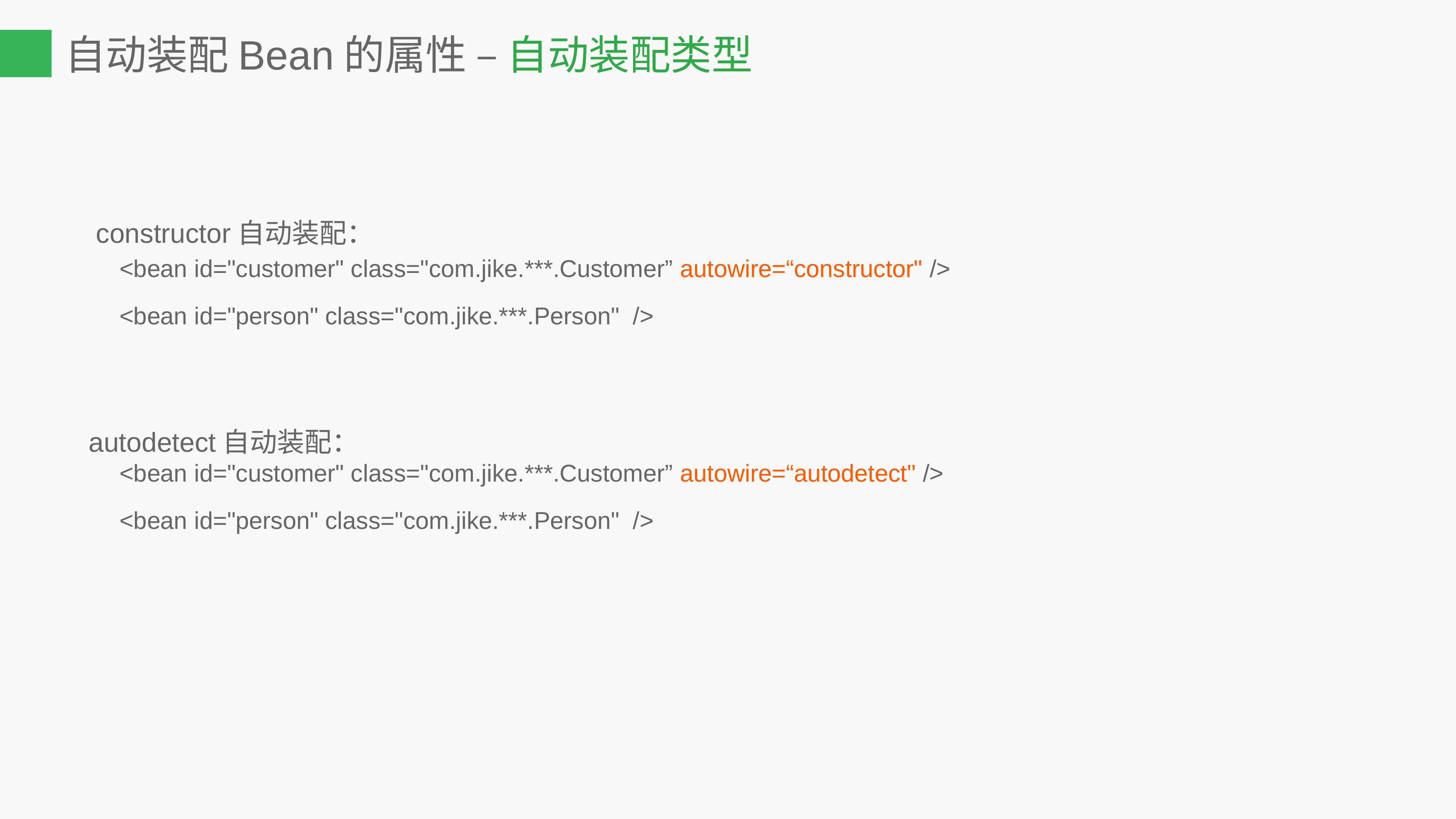

自动装配Bean的属性 – 自动装配类型

constructor自动装配：

<bean id="customer" class="com.jike.***.Customer” autowire=“constructor" />
<bean id="person" class="com.jike.***.Person"  />
autodetect自动装配：
<bean id="customer" class="com.jike.***.Customer” autowire=“autodetect" />
<bean id="person" class="com.jike.***.Person"  />